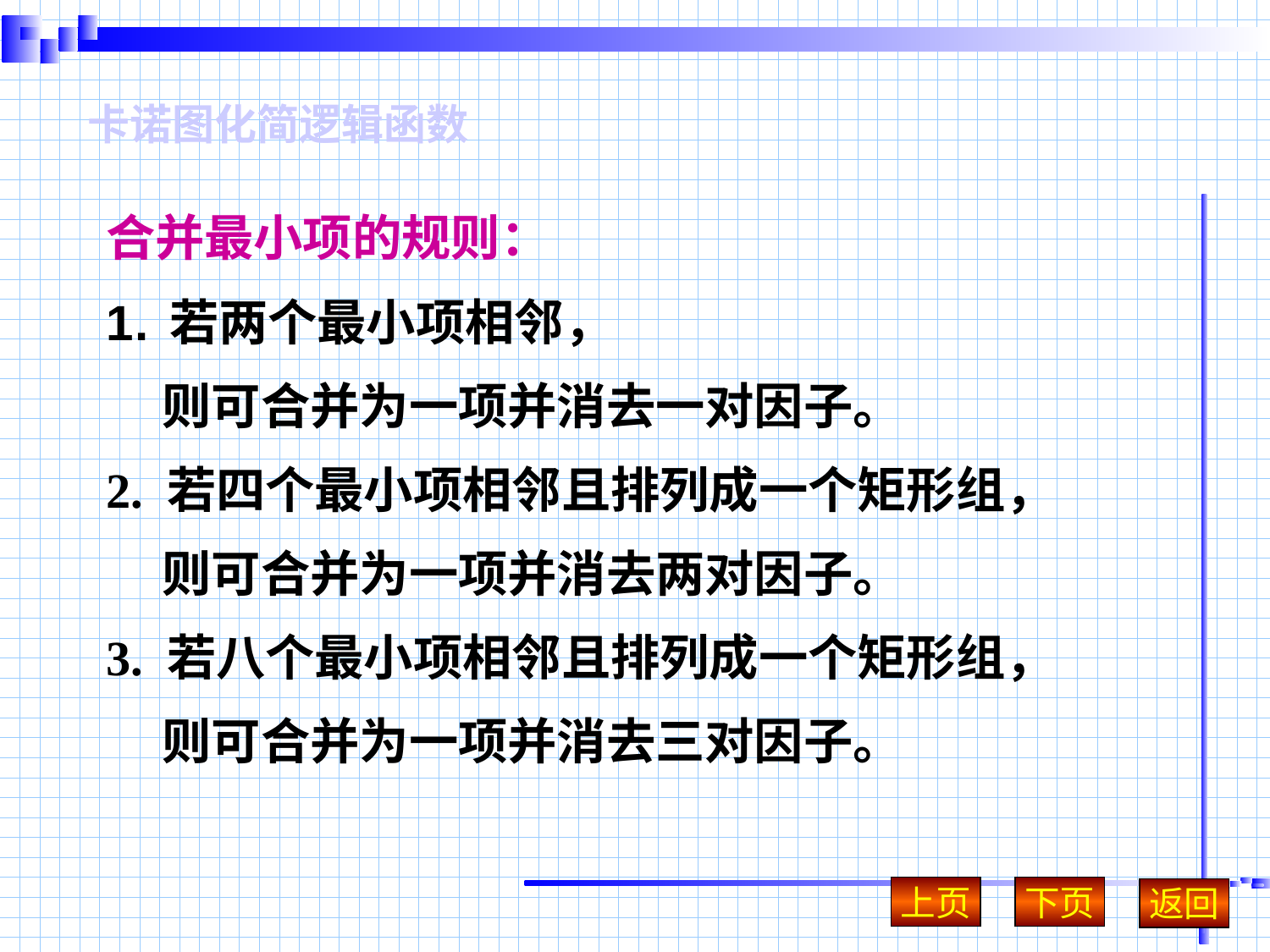

# 卡诺图化简逻辑函数
合并最小项的规则：
若两个最小项相邻，
    则可合并为一项并消去一对因子。
2. 若四个最小项相邻且排列成一个矩形组，
    则可合并为一项并消去两对因子。
3. 若八个最小项相邻且排列成一个矩形组，
    则可合并为一项并消去三对因子。
上页
下页
返回